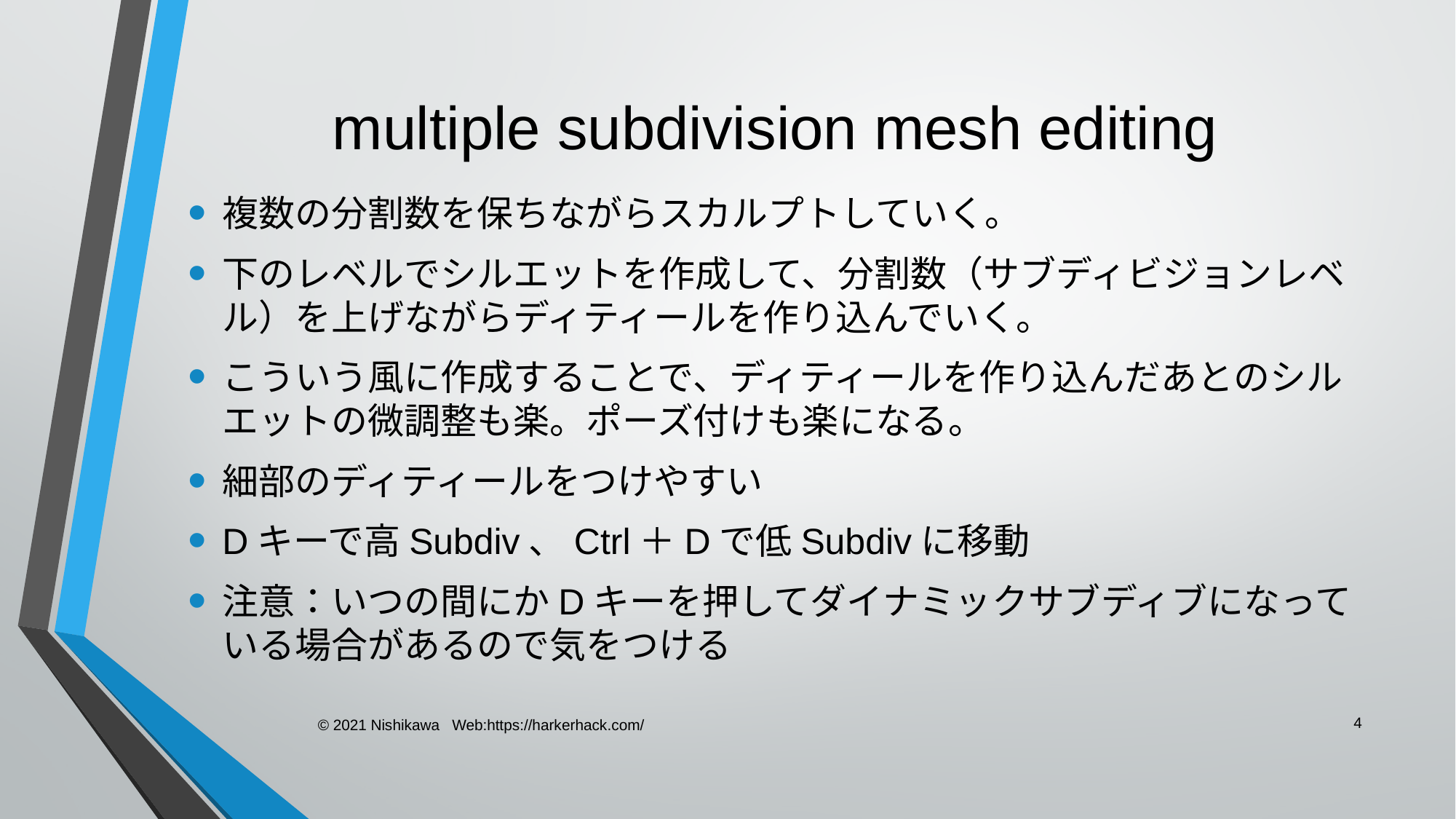

# multiple subdivision mesh editing
複数の分割数を保ちながらスカルプトしていく。
下のレベルでシルエットを作成して、分割数（サブディビジョンレベル）を上げながらディティールを作り込んでいく。
こういう風に作成することで、ディティールを作り込んだあとのシルエットの微調整も楽。ポーズ付けも楽になる。
細部のディティールをつけやすい
Dキーで高Subdiv、Ctrl＋Dで低Subdivに移動
注意：いつの間にかDキーを押してダイナミックサブディブになっている場合があるので気をつける
4
© 2021 Nishikawa   Web:https://harkerhack.com/